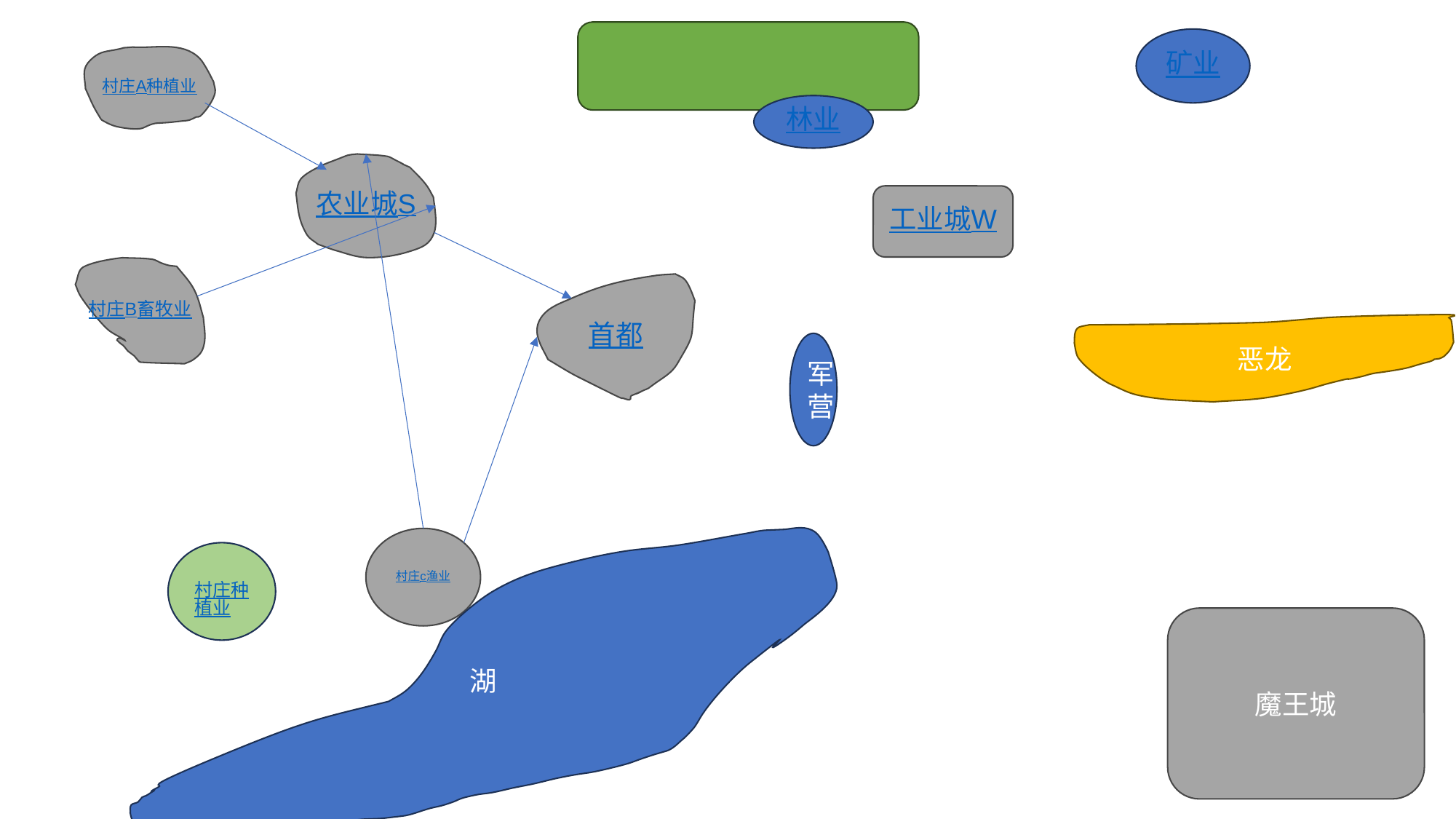

矿业
村庄A种植业
林业
农业城S
工业城W
村庄B畜牧业
首都
恶龙
军营
湖
村庄c渔业
村庄种植业
魔王城